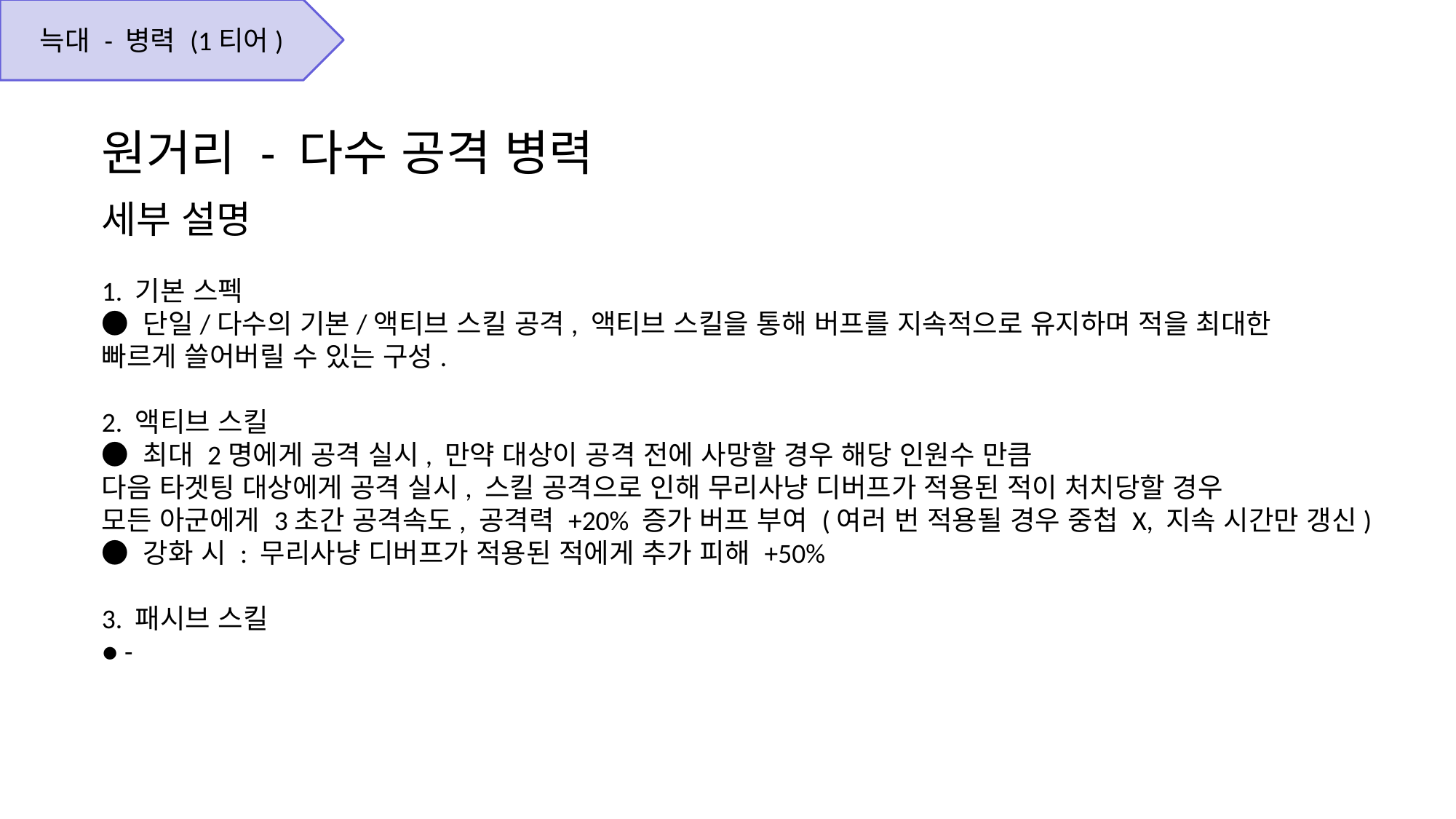

늑대 - 병력 (1티어)
원거리 - 다수 공격 병력
세부 설명

1. 기본 스펙
● 단일/다수의 기본/액티브 스킬 공격, 액티브 스킬을 통해 버프를 지속적으로 유지하며 적을 최대한
빠르게 쓸어버릴 수 있는 구성.

2. 액티브 스킬
● 최대 2명에게 공격 실시, 만약 대상이 공격 전에 사망할 경우 해당 인원수 만큼
다음 타겟팅 대상에게 공격 실시, 스킬 공격으로 인해 무리사냥 디버프가 적용된 적이 처치당할 경우
모든 아군에게 3초간 공격속도, 공격력 +20% 증가 버프 부여 (여러 번 적용될 경우 중첩 X, 지속 시간만 갱신)
● 강화 시 : 무리사냥 디버프가 적용된 적에게 추가 피해 +50%

3. 패시브 스킬
● -